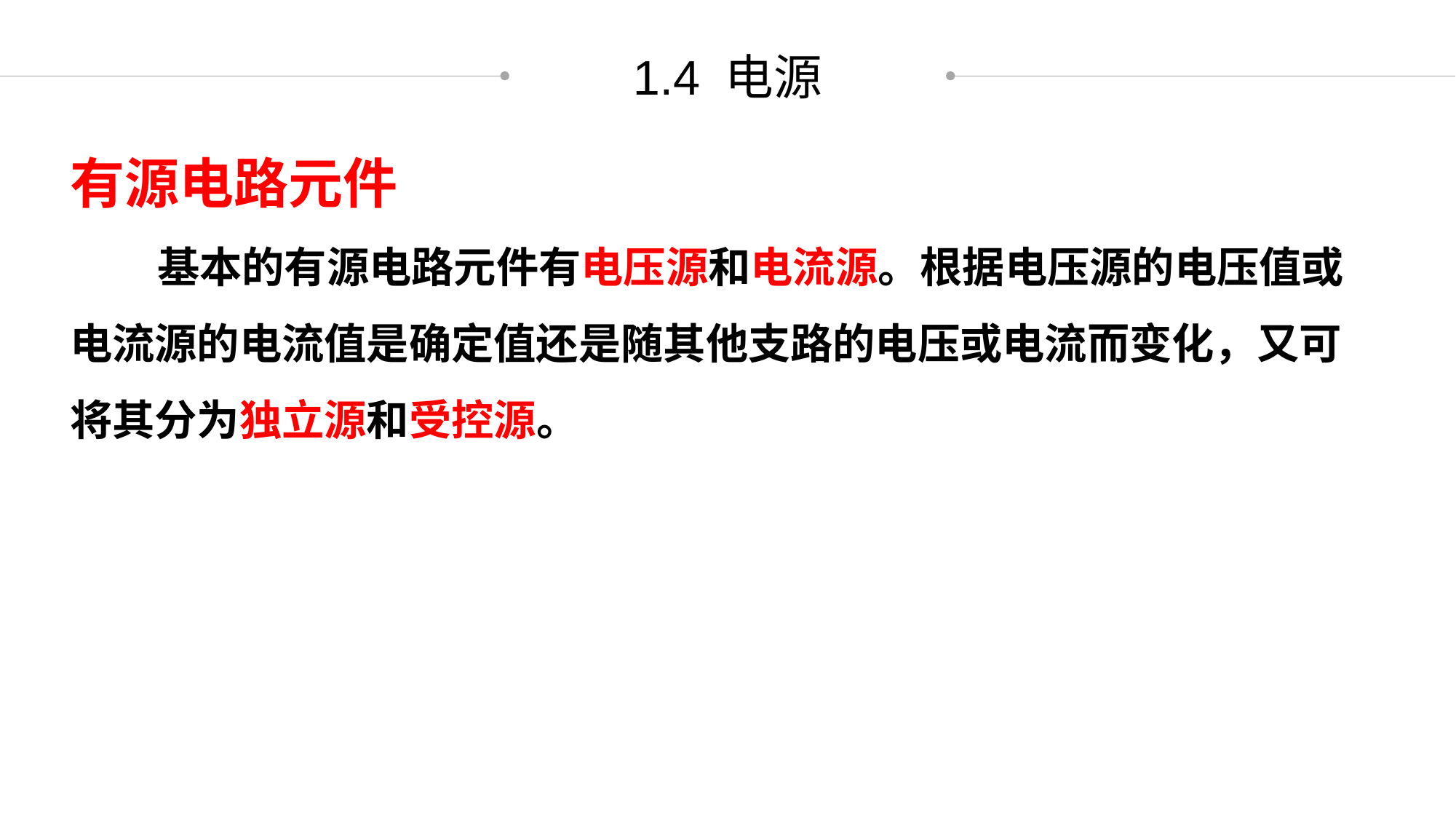

1.4 电源
有源电路元件
        基本的有源电路元件有电压源和电流源。根据电压源的电压值或电流源的电流值是确定值还是随其他支路的电压或电流而变化，又可将其分为独立源和受控源。